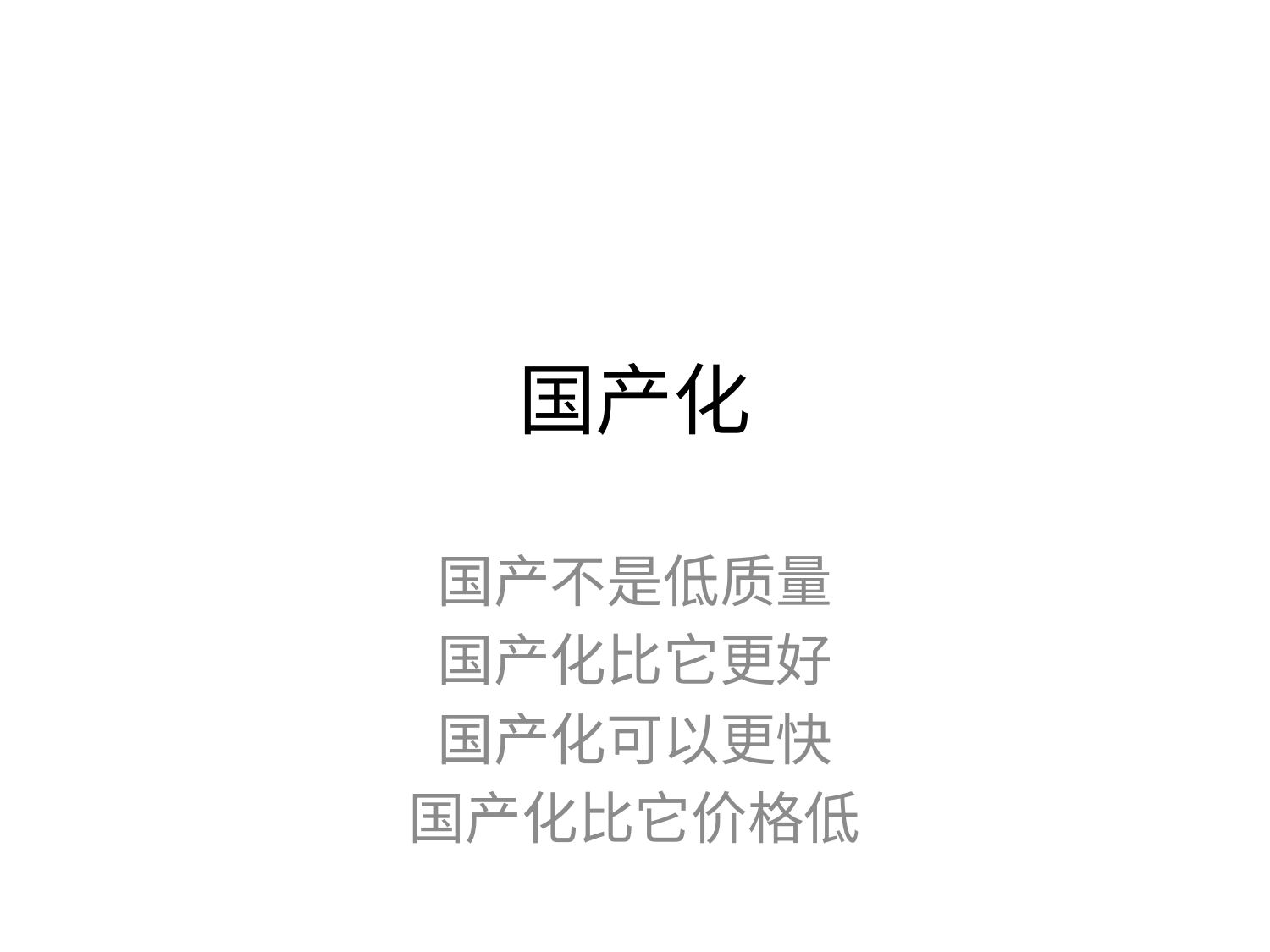

# 国产化
国产不是低质量
国产化比它更好
国产化可以更快
国产化比它价格低